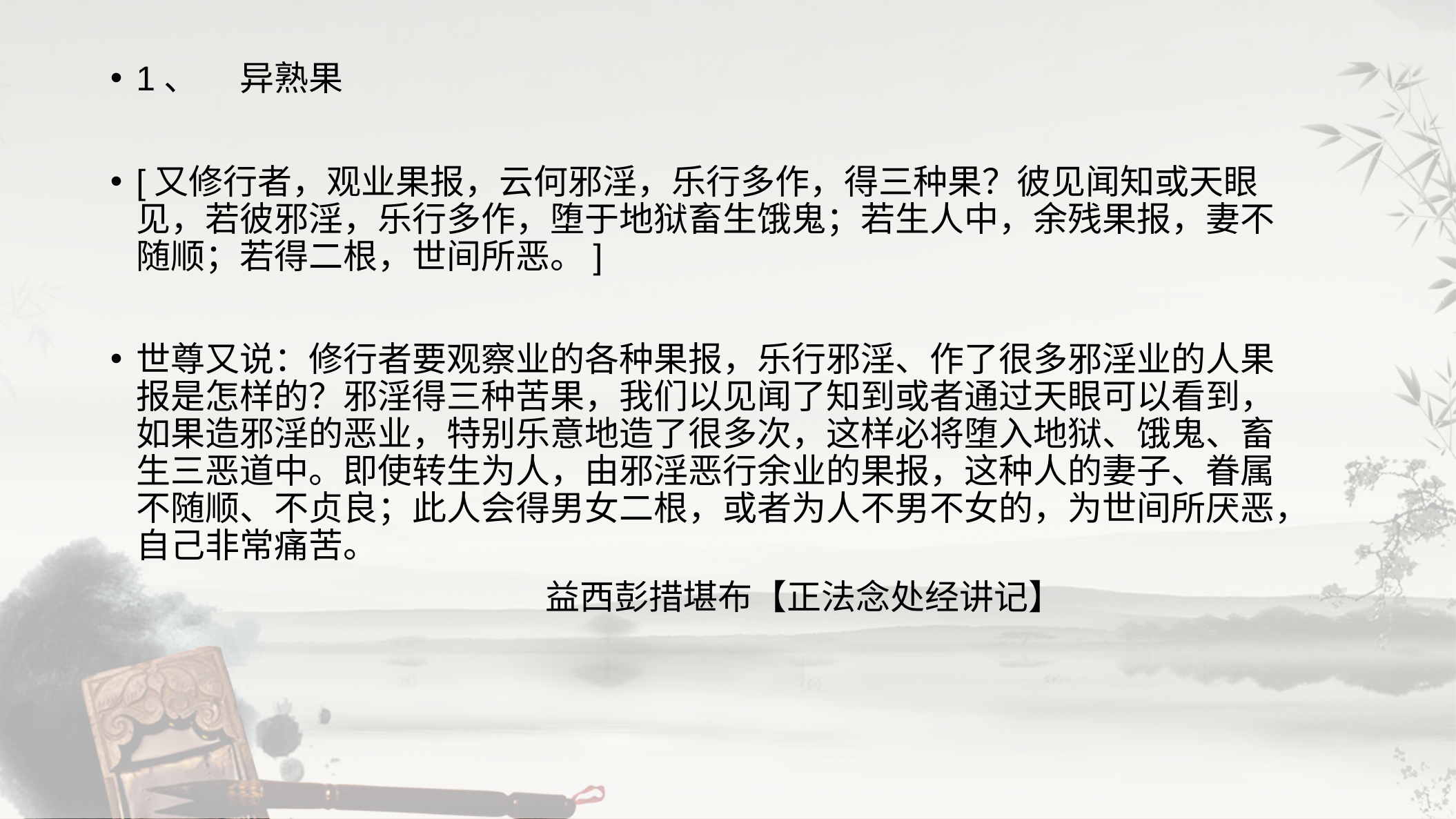

1、	异熟果

[又修行者，观业果报，云何邪淫，乐行多作，得三种果？彼见闻知或天眼见，若彼邪淫，乐行多作，堕于地狱畜生饿鬼；若生人中，余残果报，妻不随顺；若得二根，世间所恶。]

世尊又说：修行者要观察业的各种果报，乐行邪淫、作了很多邪淫业的人果报是怎样的？邪淫得三种苦果，我们以见闻了知到或者通过天眼可以看到，如果造邪淫的恶业，特别乐意地造了很多次，这样必将堕入地狱、饿鬼、畜生三恶道中。即使转生为人，由邪淫恶行余业的果报，这种人的妻子、眷属不随顺、不贞良；此人会得男女二根，或者为人不男不女的，为世间所厌恶，自己非常痛苦。
                                                       益西彭措堪布【正法念处经讲记】